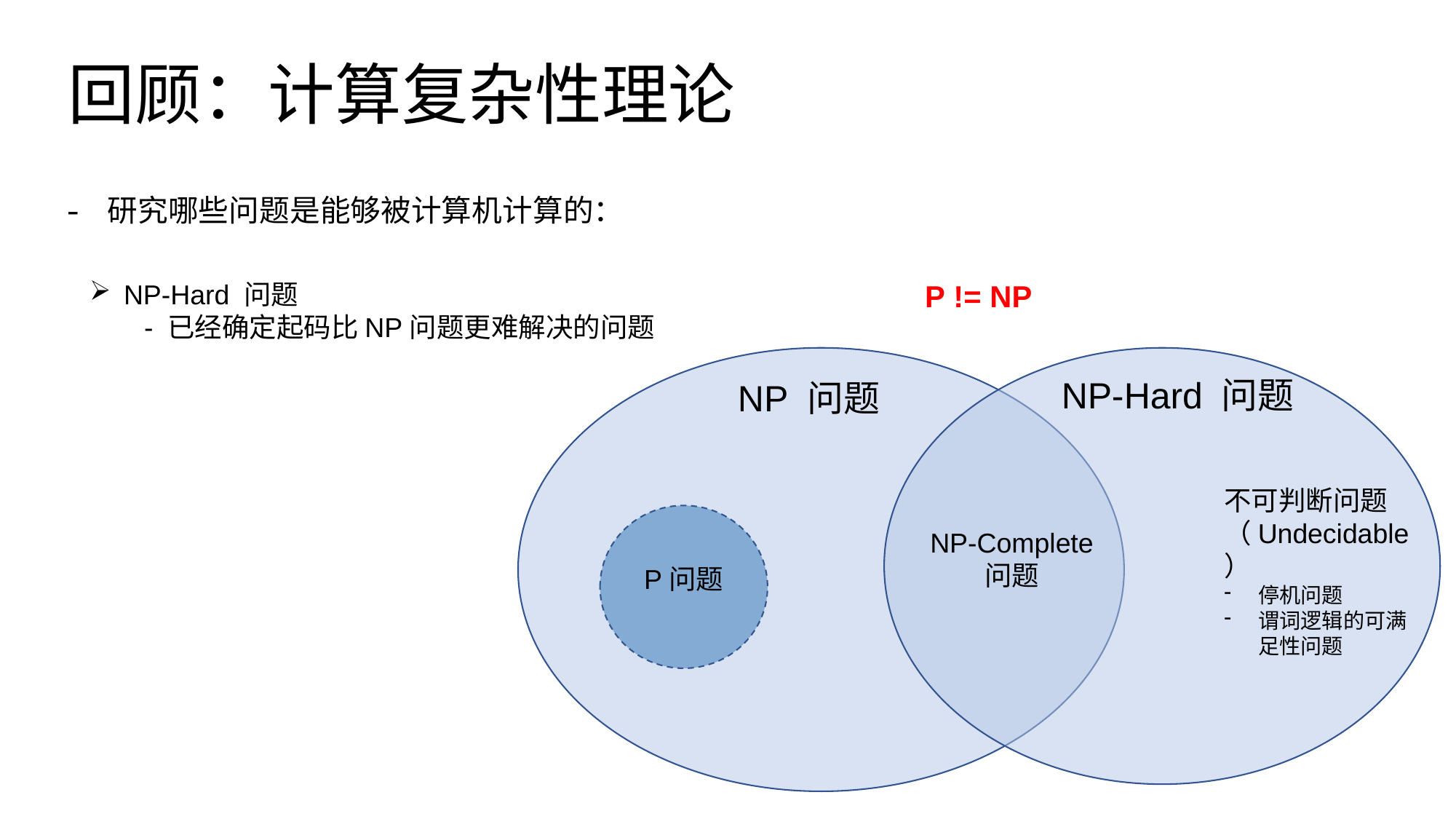

# 回顾：计算复杂性理论
- 研究哪些问题是能够被计算机计算的：
NP-Hard 问题
- 已经确定起码比NP问题更难解决的问题
P != NP

 NP-Hard 问题
NP 问题
不可判断问题
（Undecidable）
停机问题
谓词逻辑的可满足性问题

NP-Complete 问题
P问题